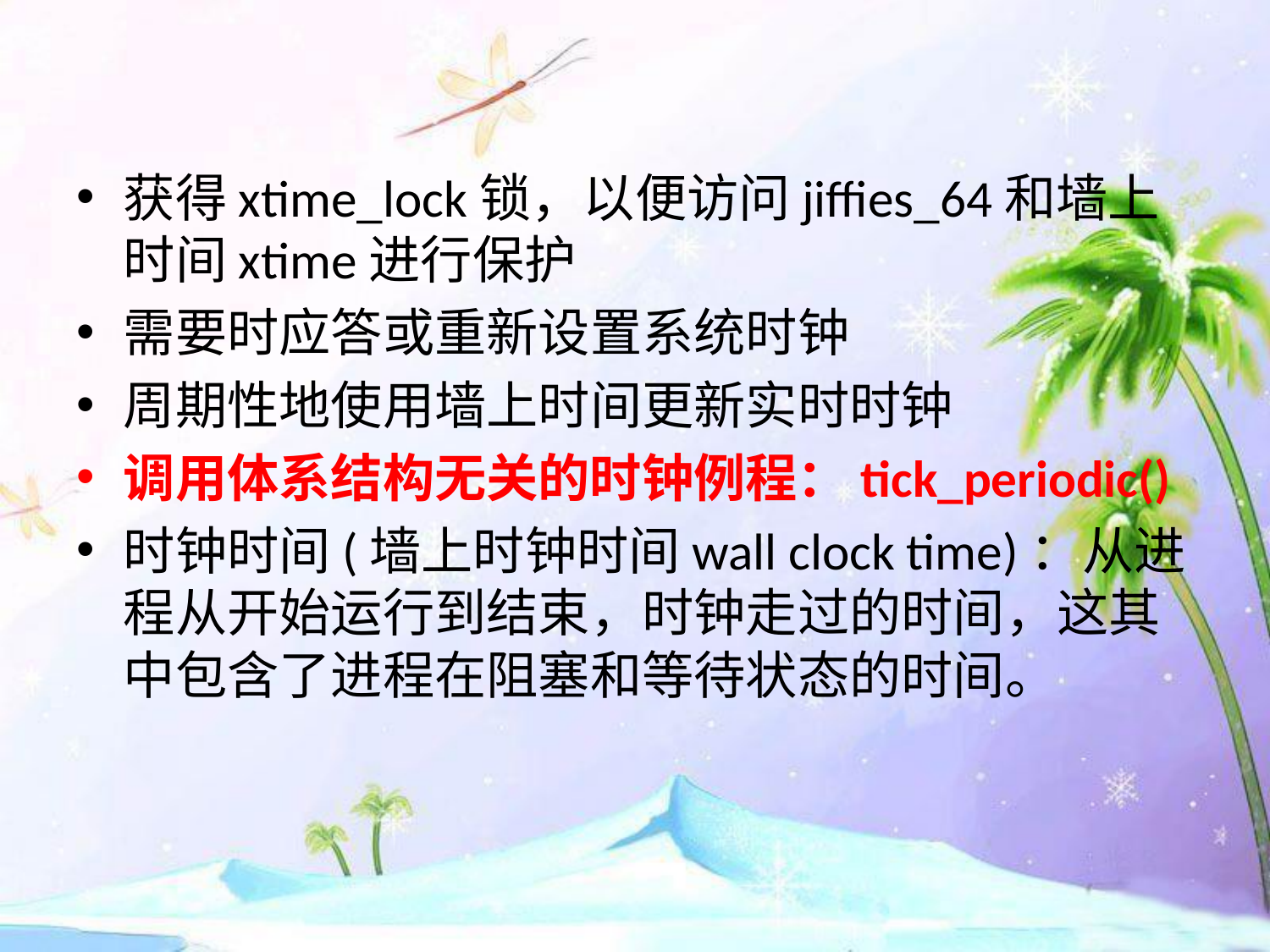

获得xtime_lock锁，以便访问jiffies_64和墙上时间xtime进行保护
需要时应答或重新设置系统时钟
周期性地使用墙上时间更新实时时钟
调用体系结构无关的时钟例程：tick_periodic()
时钟时间(墙上时钟时间wall clock time)：从进程从开始运行到结束，时钟走过的时间，这其中包含了进程在阻塞和等待状态的时间。